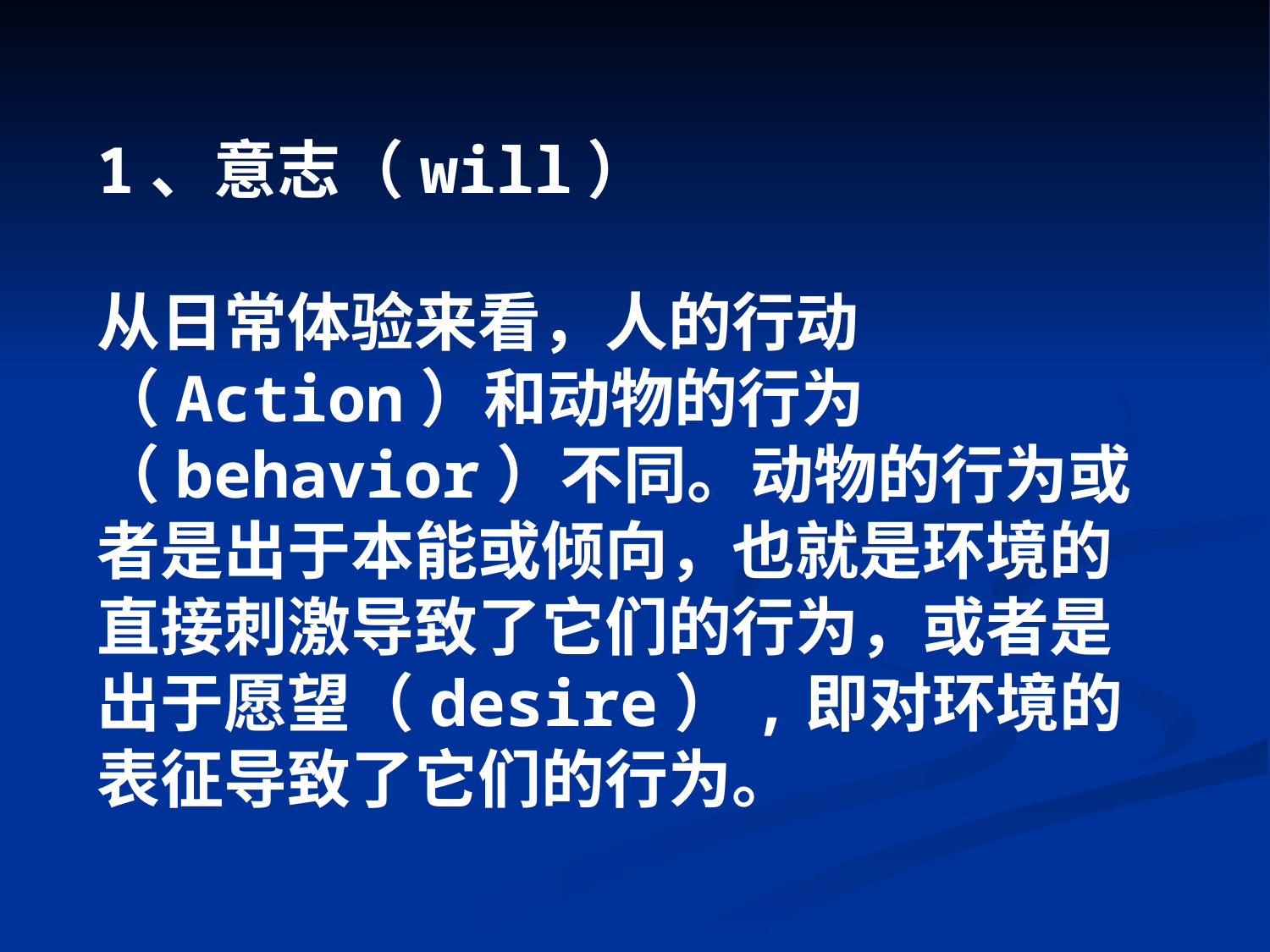

1、意志（will）

从日常体验来看，人的行动（Action）和动物的行为（behavior）不同。动物的行为或者是出于本能或倾向，也就是环境的直接刺激导致了它们的行为，或者是出于愿望（desire）,即对环境的表征导致了它们的行为。